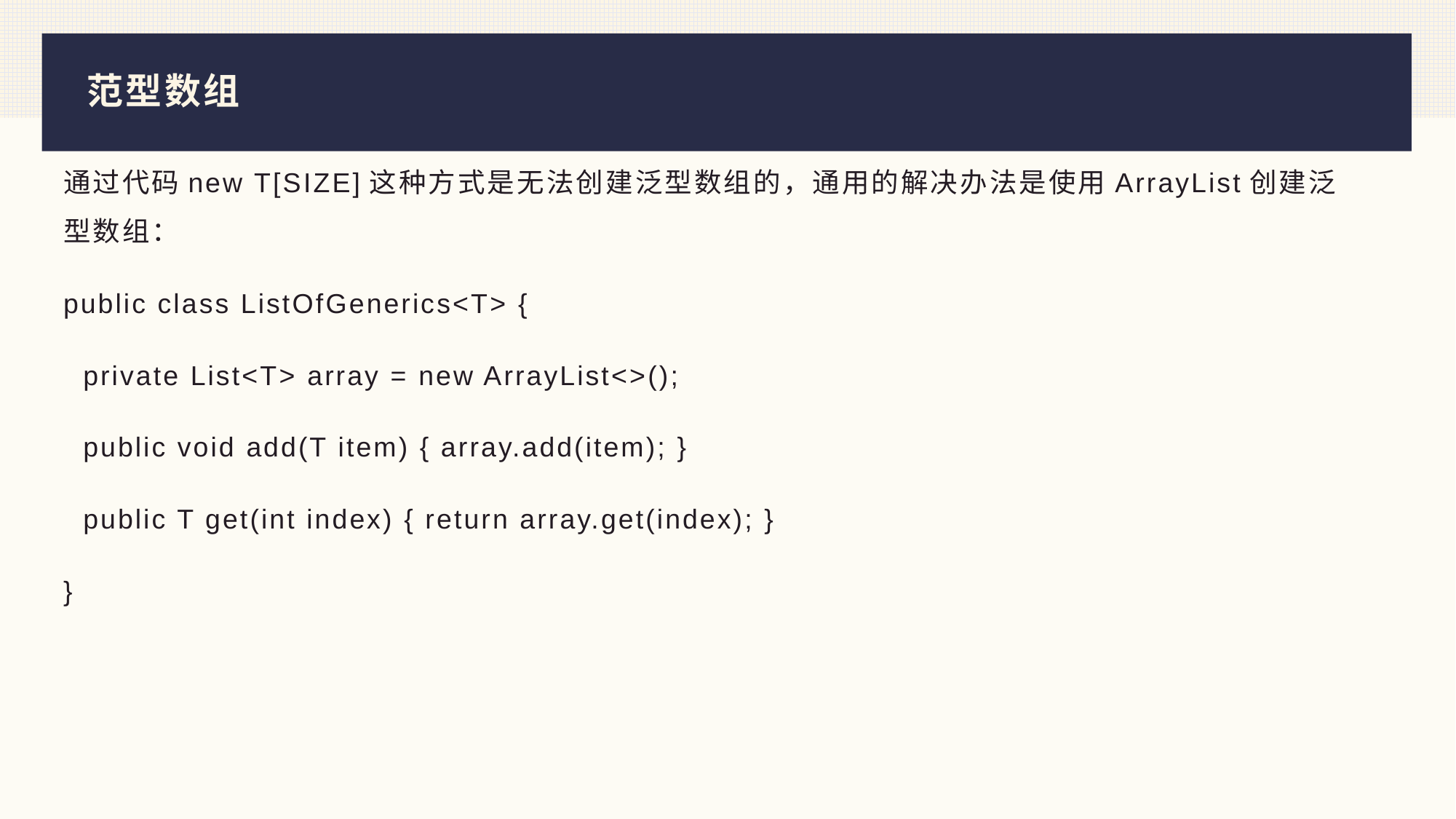

# 范型数组
通过代码new T[SIZE]这种方式是无法创建泛型数组的，通用的解决办法是使用ArrayList创建泛型数组：
public class ListOfGenerics<T> {
  private List<T> array = new ArrayList<>();
  public void add(T item) { array.add(item); }
  public T get(int index) { return array.get(index); }
}